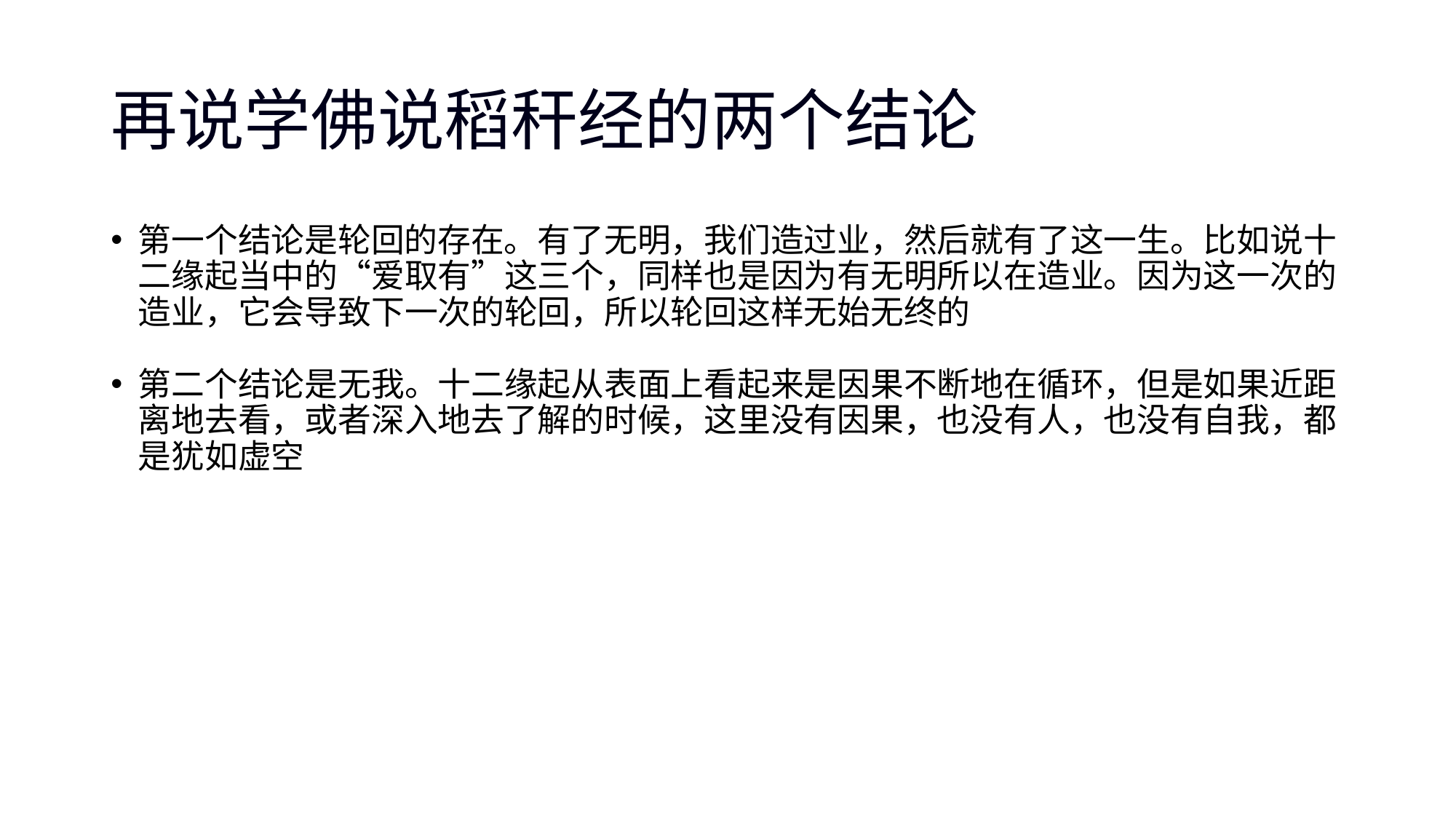

# 再说学佛说稻秆经的两个结论
第一个结论是轮回的存在。有了无明，我们造过业，然后就有了这一生。比如说十二缘起当中的“爱取有”这三个，同样也是因为有无明所以在造业。因为这一次的造业，它会导致下一次的轮回，所以轮回这样无始无终的

第二个结论是无我。十二缘起从表面上看起来是因果不断地在循环，但是如果近距离地去看，或者深入地去了解的时候，这里没有因果，也没有人，也没有自我，都是犹如虚空